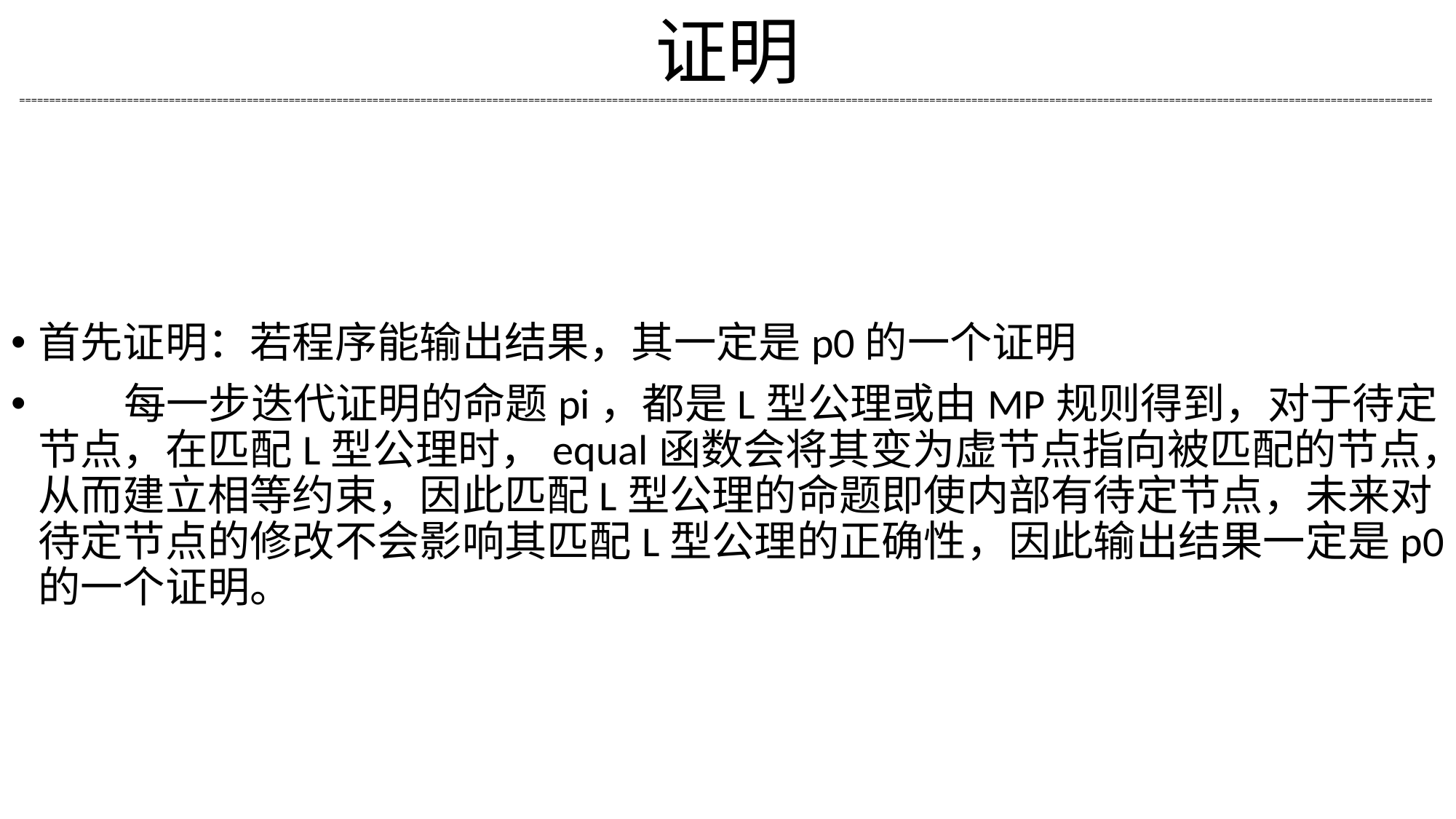

证明
============================================================================================================================================================================================================================================
首先证明：若程序能输出结果，其一定是p0的一个证明
        每一步迭代证明的命题pi，都是L型公理或由MP规则得到，对于待定节点，在匹配L型公理时，equal函数会将其变为虚节点指向被匹配的节点，从而建立相等约束，因此匹配L型公理的命题即使内部有待定节点，未来对待定节点的修改不会影响其匹配L型公理的正确性，因此输出结果一定是p0的一个证明。